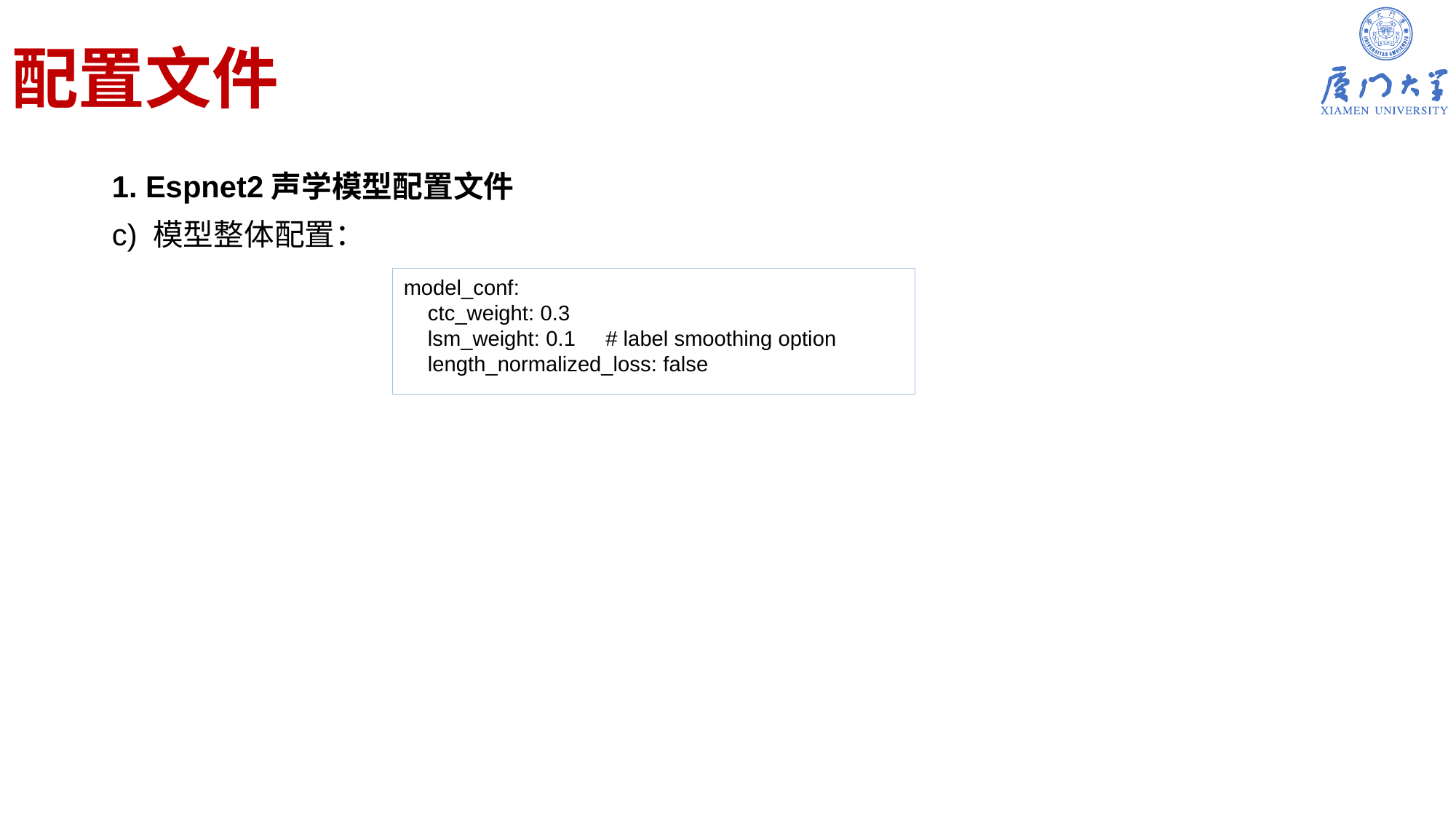

# 配置文件
1. Espnet2声学模型配置文件
c) 模型整体配置：
model_conf:
    ctc_weight: 0.3
    lsm_weight: 0.1     # label smoothing option
    length_normalized_loss: false